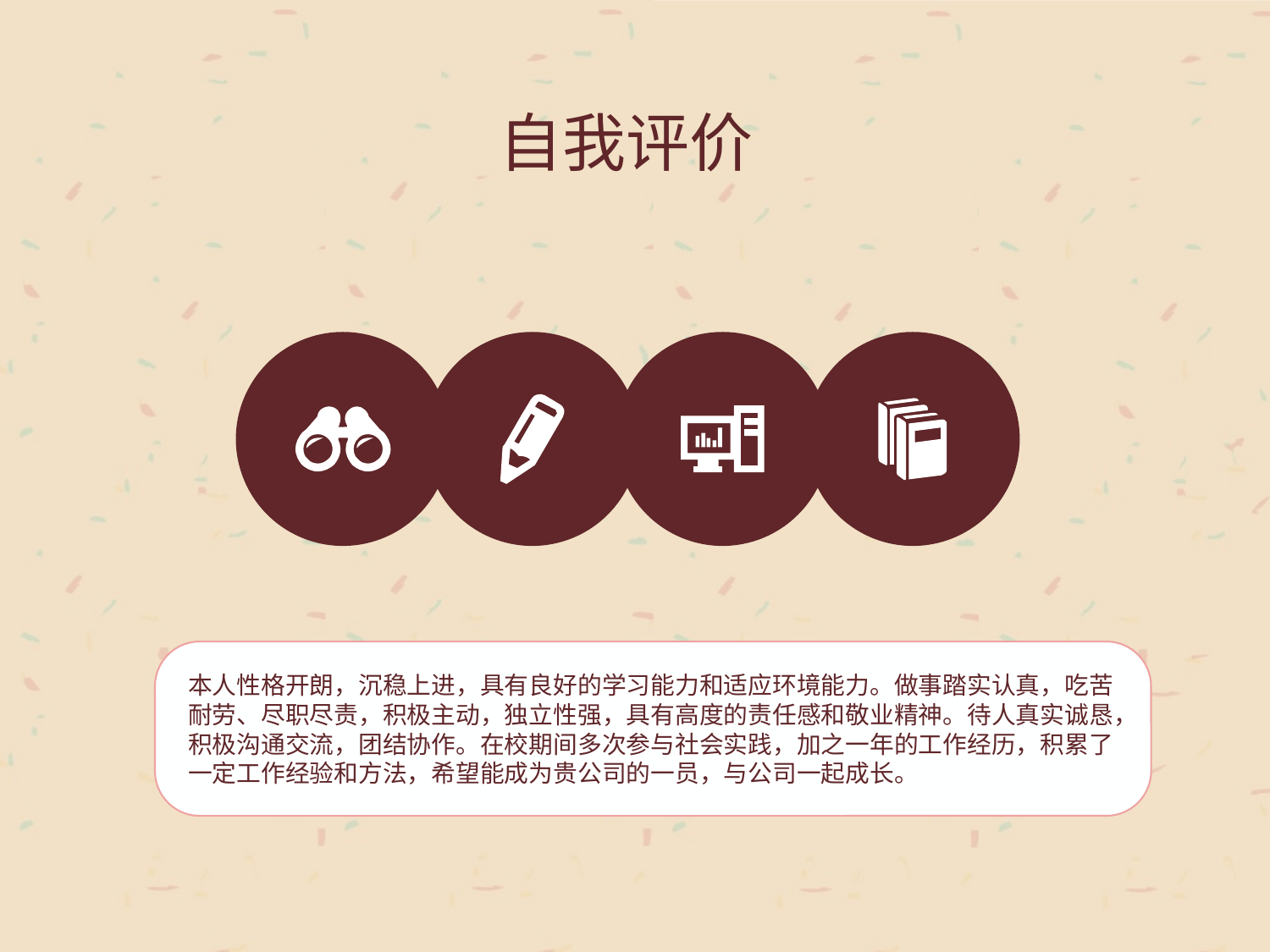

自我评价

本人性格开朗，沉稳上进，具有良好的学习能力和适应环境能力。做事踏实认真，吃苦耐劳、尽职尽责，积极主动，独立性强，具有高度的责任感和敬业精神。待人真实诚恳，积极沟通交流，团结协作。在校期间多次参与社会实践，加之一年的工作经历，积累了一定工作经验和方法，希望能成为贵公司的一员，与公司一起成长。